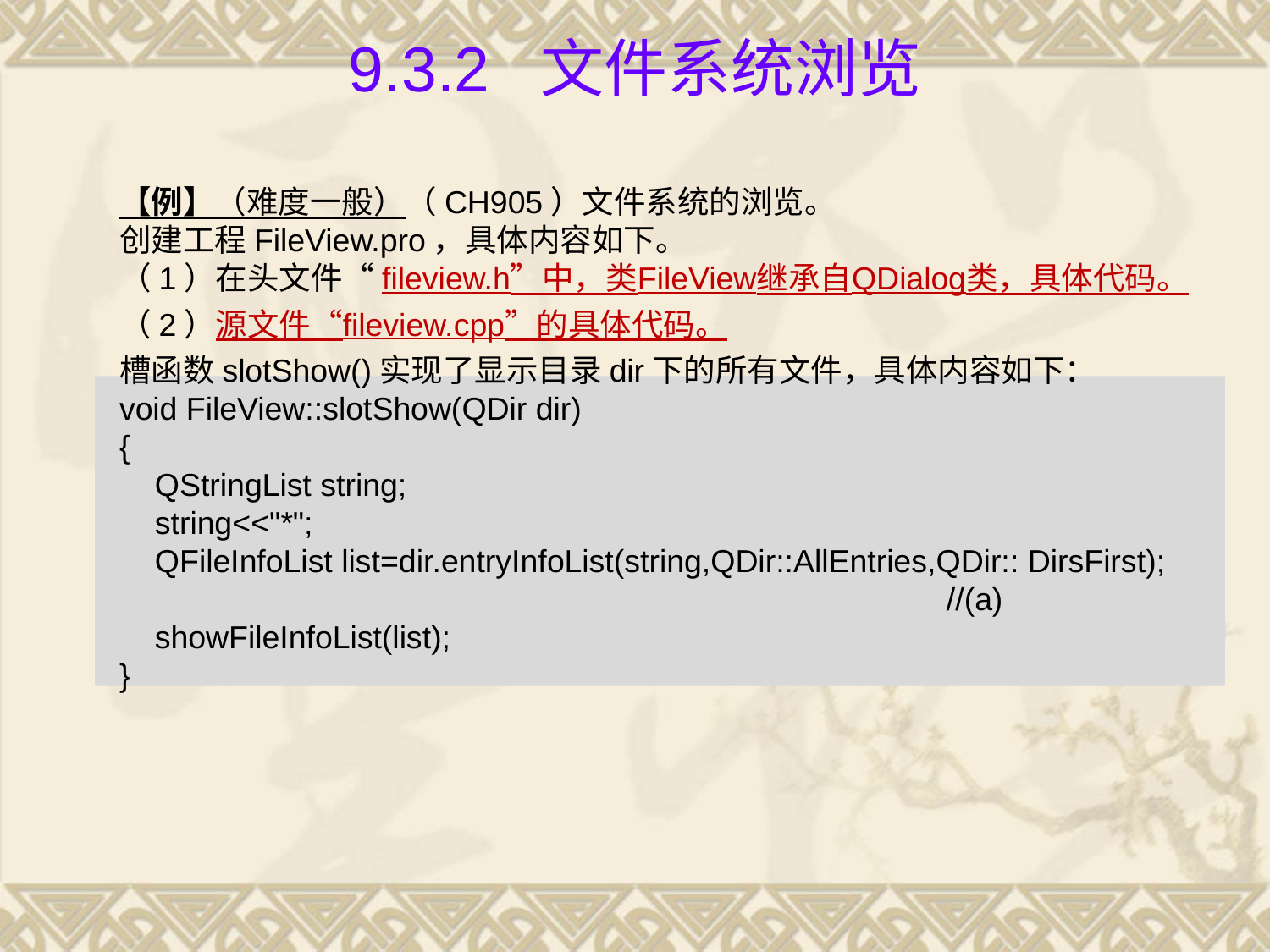

# 9.3.2  文件系统浏览
【例】（难度一般）（CH905）文件系统的浏览。
创建工程FileView.pro，具体内容如下。
（1）在头文件“fileview.h”中，类FileView继承自QDialog类，具体代码。
（2）源文件“fileview.cpp”的具体代码。
槽函数slotShow()实现了显示目录dir下的所有文件，具体内容如下：
void FileView::slotShow(QDir dir)
{
    QStringList string;
    string<<"*";
    QFileInfoList list=dir.entryInfoList(string,QDir::AllEntries,QDir:: DirsFirst);								//(a)
    showFileInfoList(list);
}